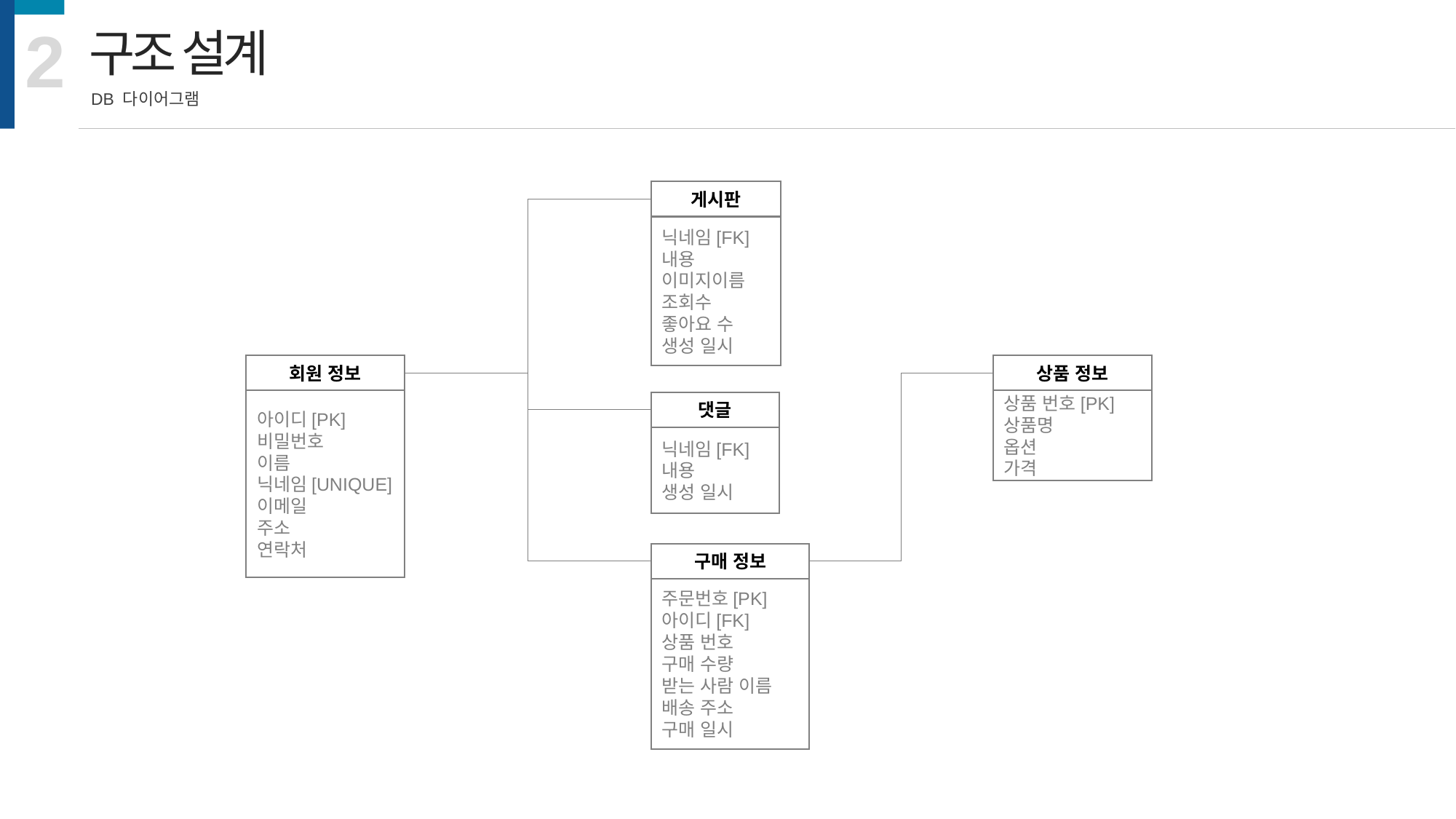

2
구조 설계
DB 다이어그램
게시판
닉네임[FK]
내용
이미지이름
조회수
좋아요 수
생성 일시
회원 정보
아이디[PK]
비밀번호
이름
닉네임[UNIQUE]
이메일
주소
연락처
상품 정보
상품 번호[PK]
상품명
옵션
가격
댓글
닉네임[FK]
내용
생성 일시
구매 정보
주문번호[PK]
아이디[FK]
상품 번호
구매 수량
받는 사람 이름
배송 주소
구매 일시